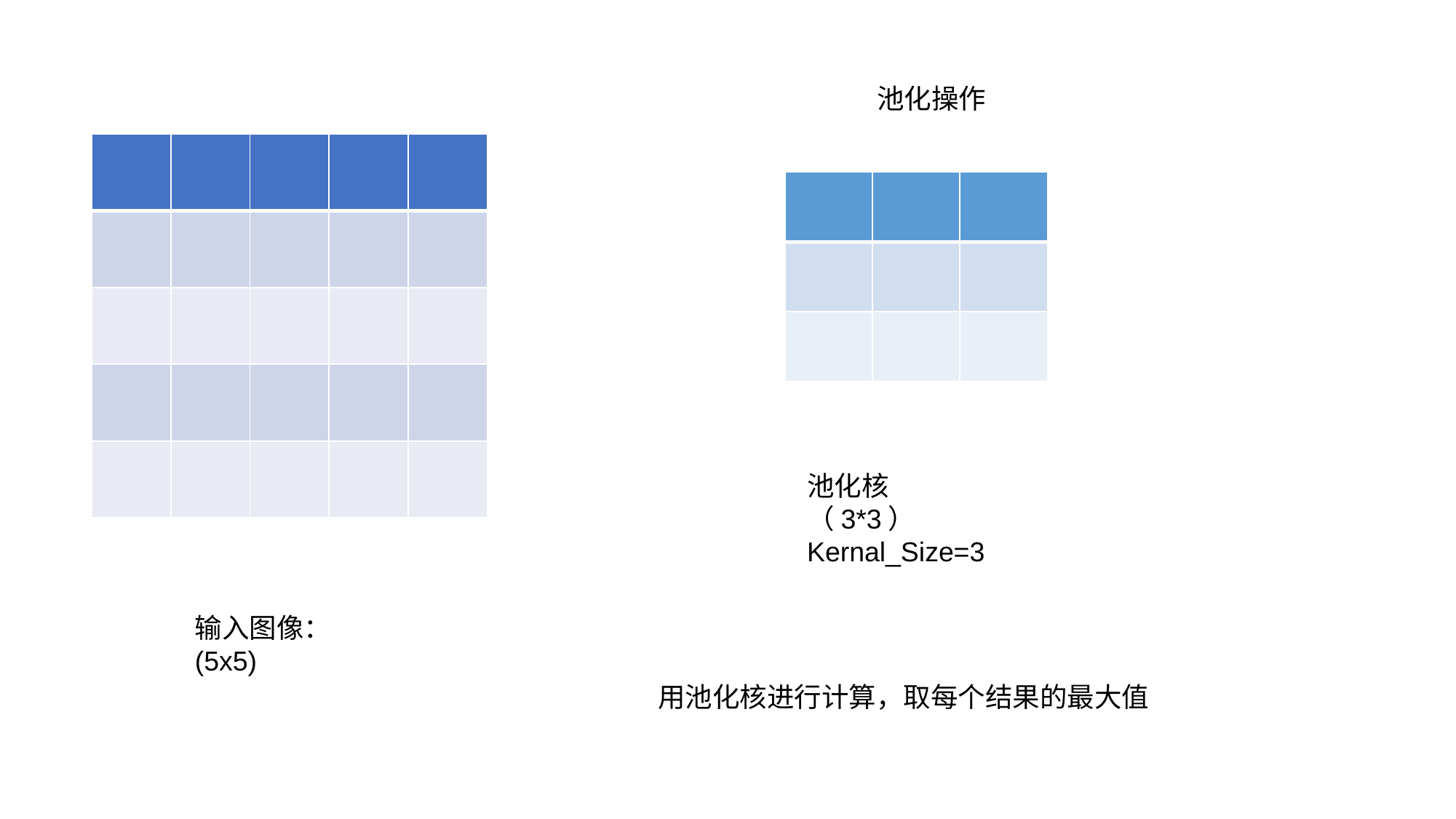

池化操作

|  |  |  |  |  |
| --- | --- | --- | --- | --- |
|  |  |  |  |  |
|  |  |  |  |  |
|  |  |  |  |  |
|  |  |  |  |  |
|  |  |  |
| --- | --- | --- |
|  |  |  |
|  |  |  |
池化核
（3*3）
Kernal_Size=3
输入图像：
(5x5)
用池化核进行计算，取每个结果的最大值